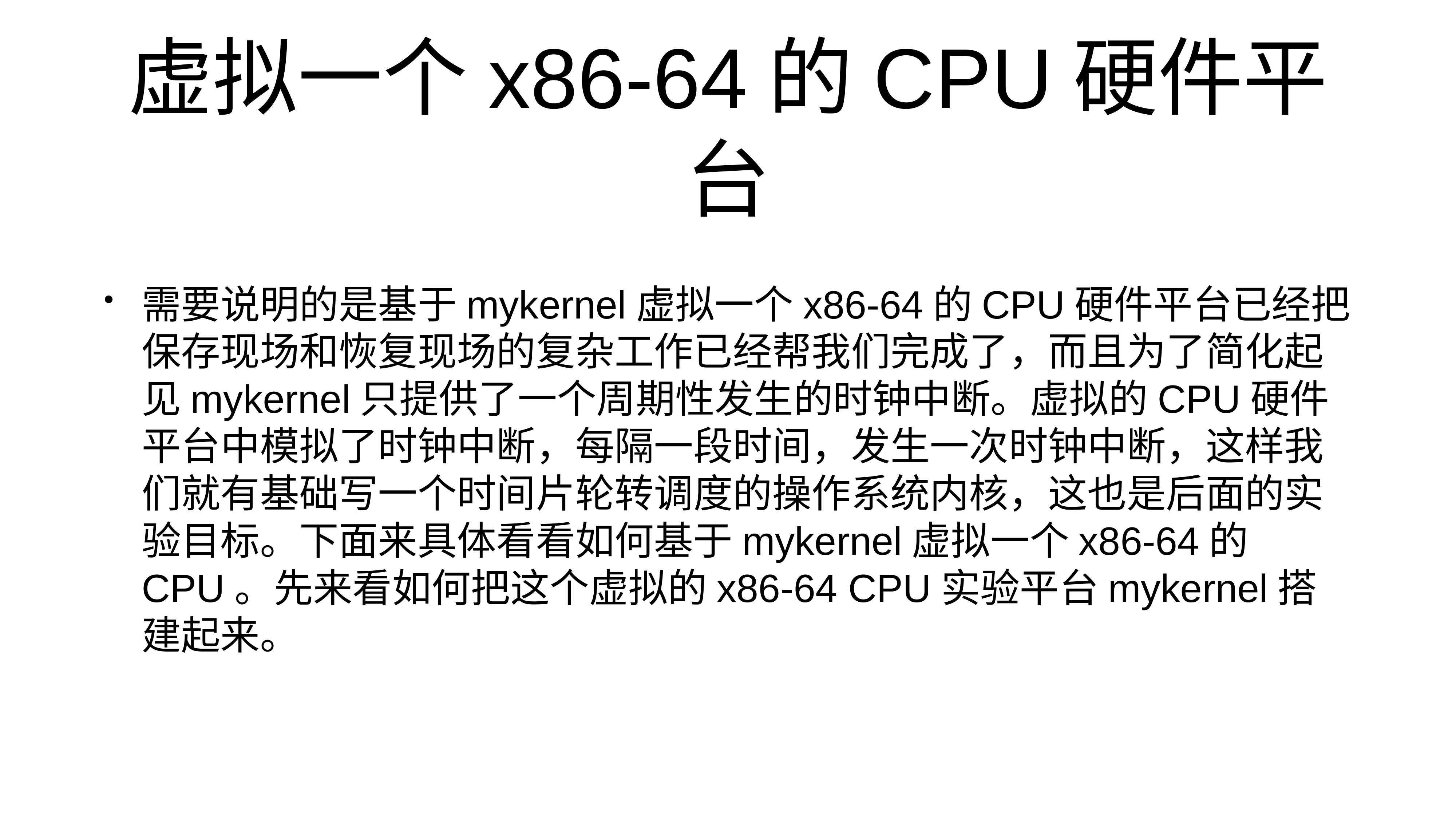

# 虚拟一个x86-64的CPU硬件平台
需要说明的是基于mykernel虚拟一个x86-64的CPU硬件平台已经把保存现场和恢复现场的复杂工作已经帮我们完成了，而且为了简化起见mykernel只提供了一个周期性发生的时钟中断。虚拟的CPU硬件平台中模拟了时钟中断，每隔一段时间，发生一次时钟中断，这样我们就有基础写一个时间片轮转调度的操作系统内核，这也是后面的实验目标。下面来具体看看如何基于mykernel虚拟一个x86-64的CPU。先来看如何把这个虚拟的x86-64 CPU实验平台mykernel搭建起来。